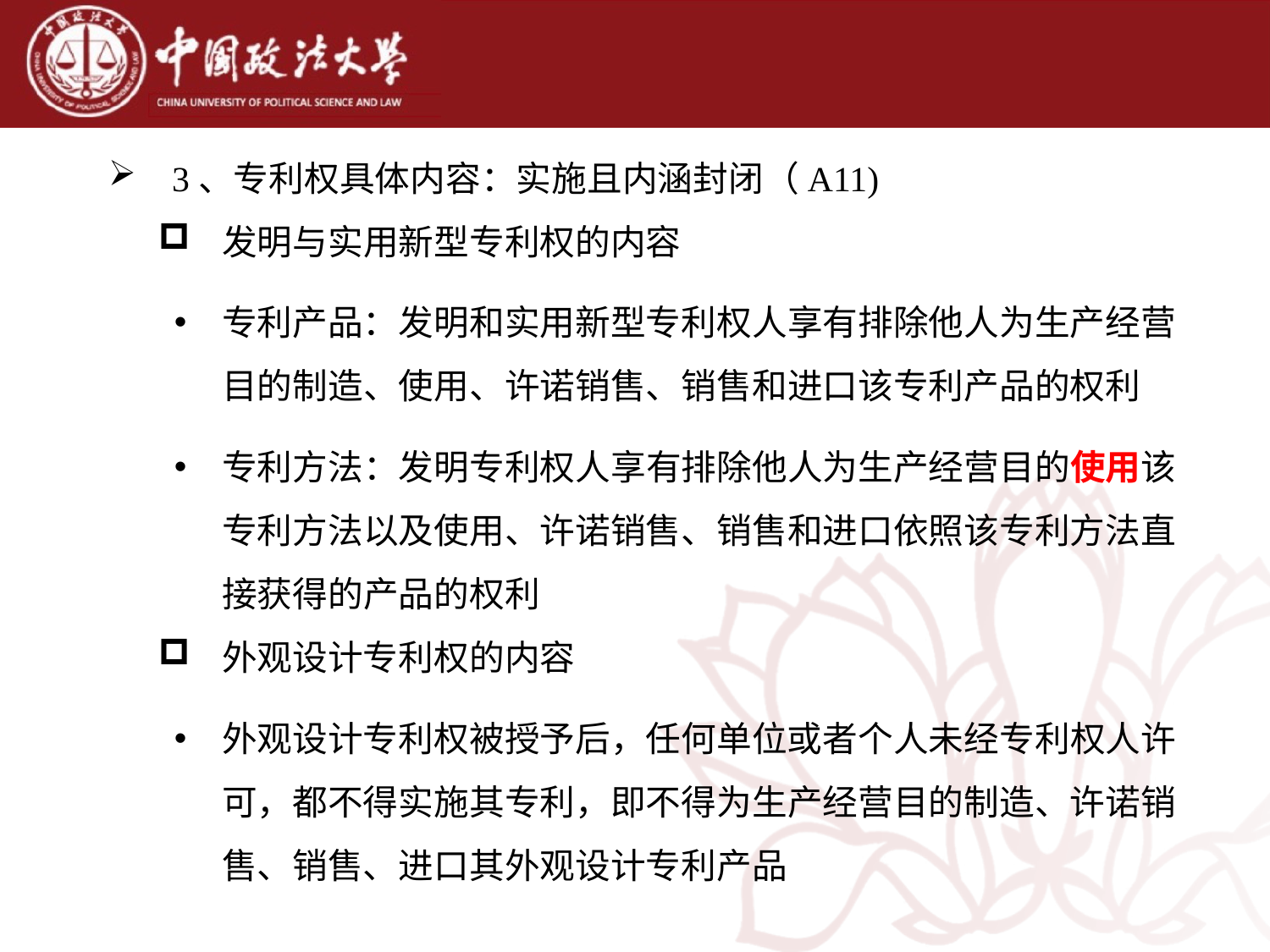

3、专利权具体内容：实施且内涵封闭（A11)
发明与实用新型专利权的内容
专利产品：发明和实用新型专利权人享有排除他人为生产经营目的制造、使用、许诺销售、销售和进口该专利产品的权利
专利方法：发明专利权人享有排除他人为生产经营目的使用该专利方法以及使用、许诺销售、销售和进口依照该专利方法直接获得的产品的权利
外观设计专利权的内容
外观设计专利权被授予后，任何单位或者个人未经专利权人许可，都不得实施其专利，即不得为生产经营目的制造、许诺销售、销售、进口其外观设计专利产品